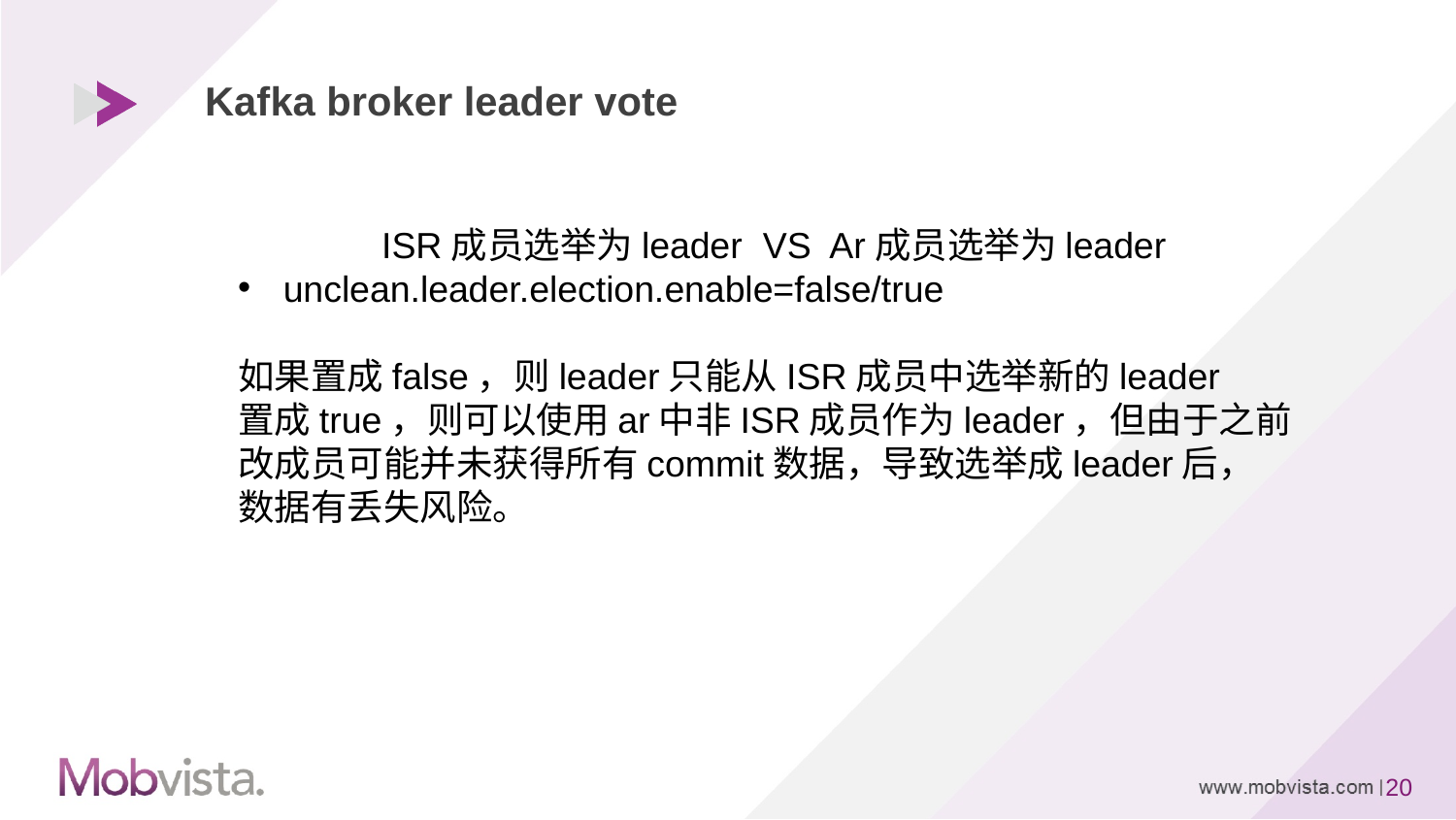

# Kafka broker leader vote
ISR成员选举为leader  VS  Ar成员选举为leader
unclean.leader.election.enable=false/true

如果置成false，则leader只能从ISR成员中选举新的leader
置成true，则可以使用ar中非ISR成员作为leader，但由于之前
改成员可能并未获得所有commit数据，导致选举成leader后，
数据有丢失风险。
20